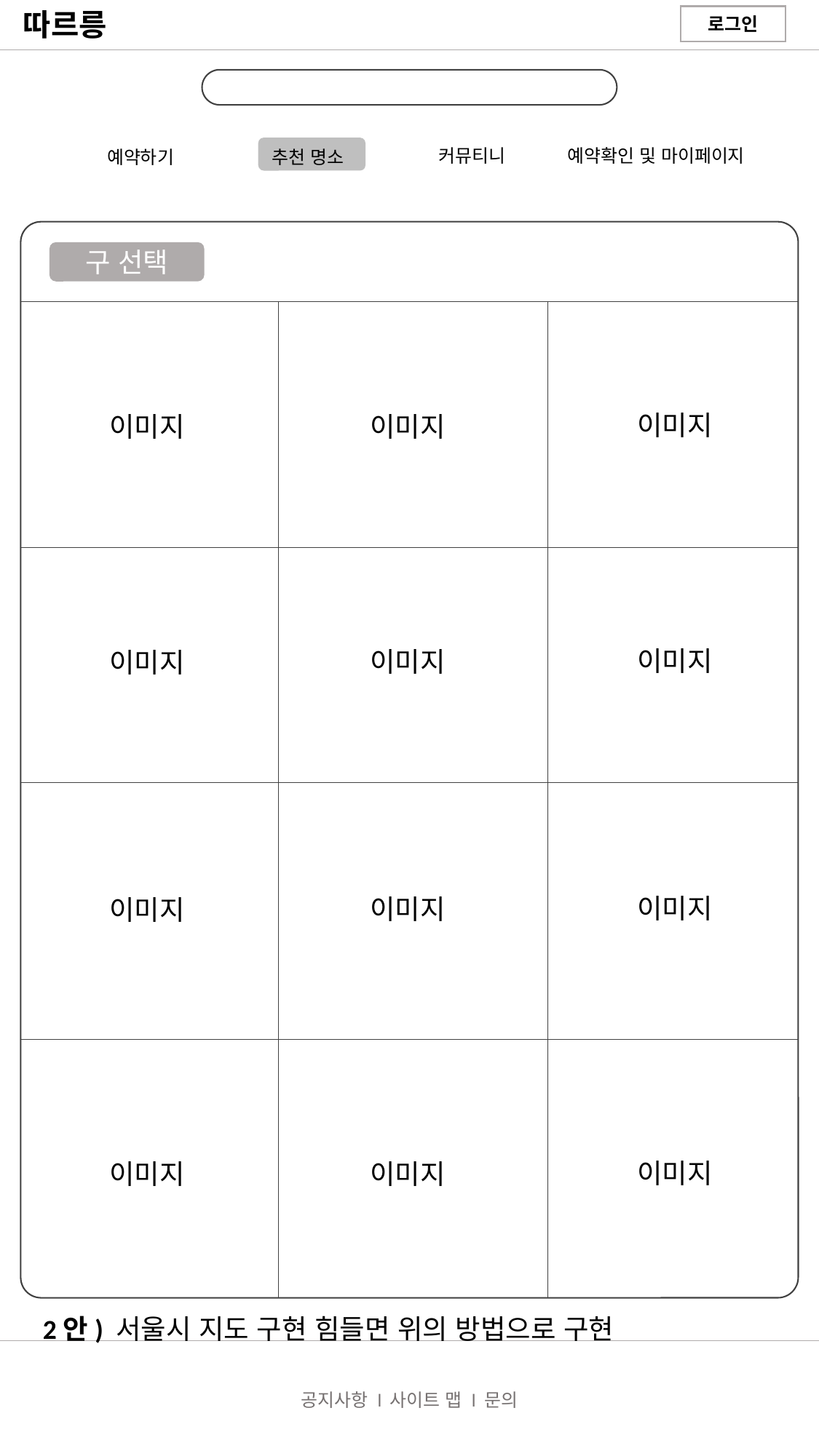

따르릉
로그인

커뮤티니
예약확인 및 마이페이지
예약하기
추천 명소

구 선택
이미지
이미지
이미지
이미지
이미지
이미지
이미지
이미지
이미지
이미지
이미지
이미지
2안) 서울시 지도 구현 힘들면 위의 방법으로 구현
공지사항 l 사이트 맵 l 문의